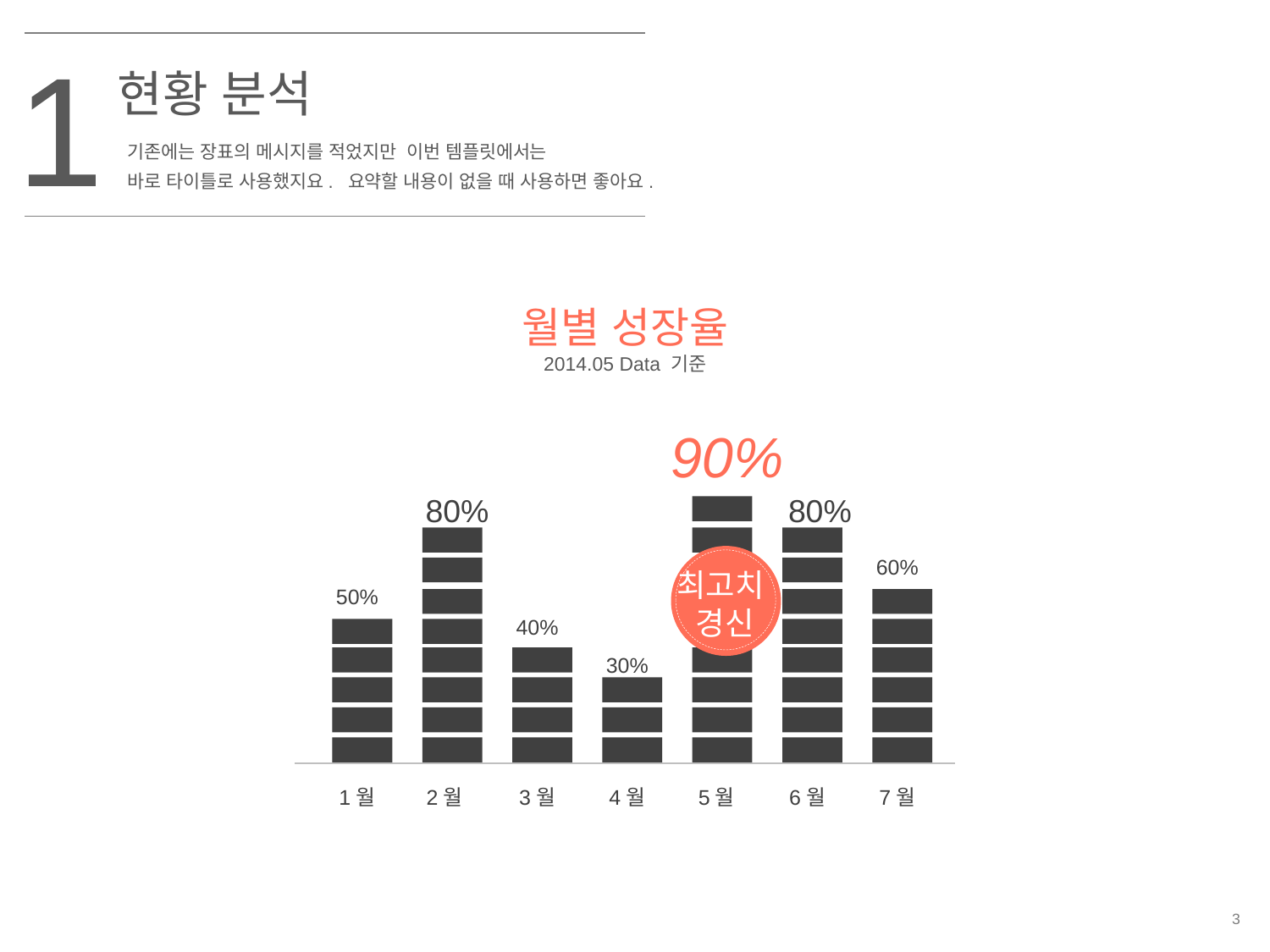

1
현황 분석
기존에는 장표의 메시지를 적었지만  이번 템플릿에서는
바로 타이틀로 사용했지요.  요약할 내용이 없을 때 사용하면 좋아요.
월별 성장율
2014.05 Data 기준
90%
80%
80%

최고치
경신
60%
50%

40%

30%

1월
2월
3월
4월
5월
6월
7월